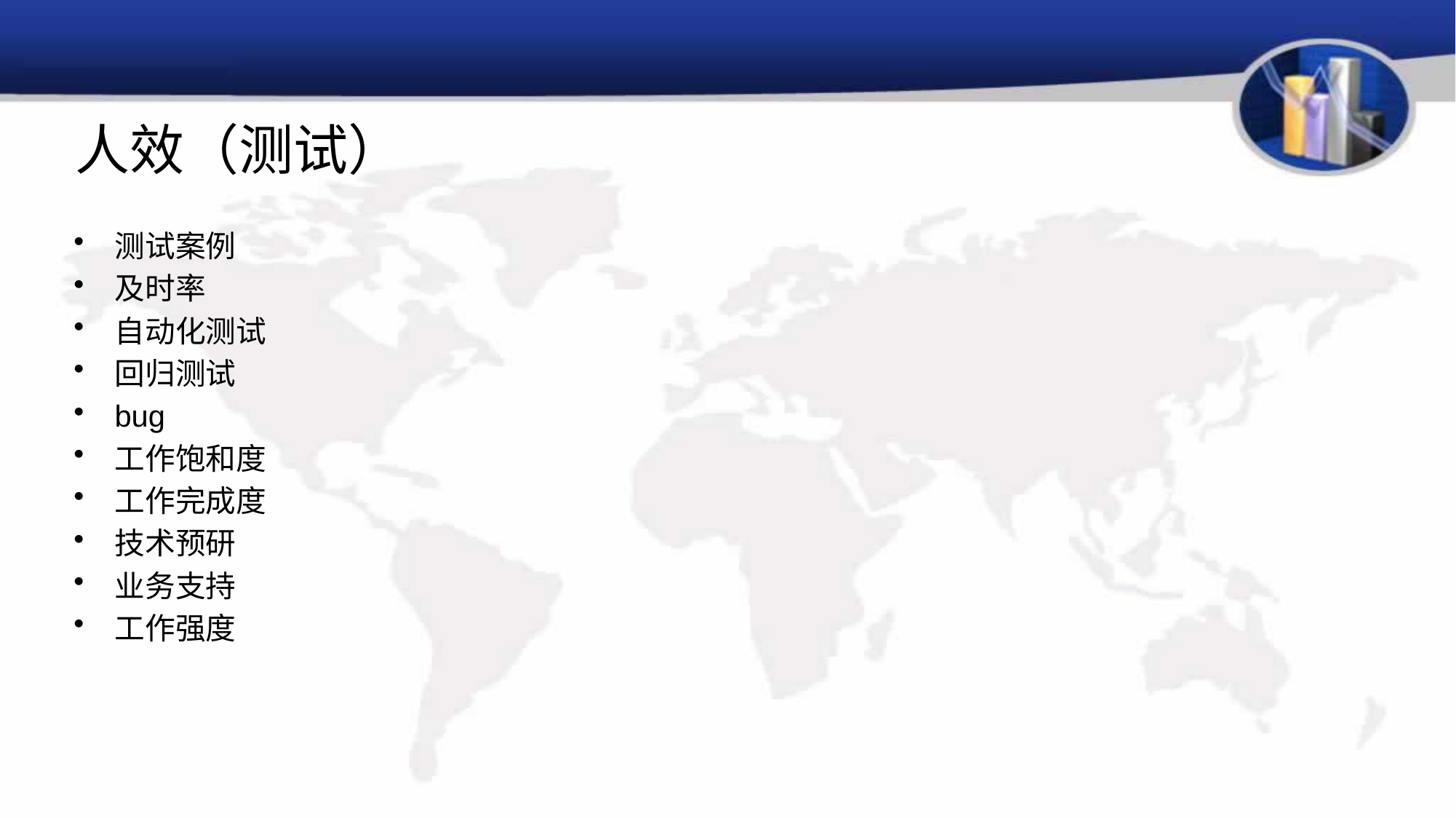

# 人效（测试）
测试案例
及时率
自动化测试
回归测试
bug
工作饱和度
工作完成度
技术预研
业务支持
工作强度